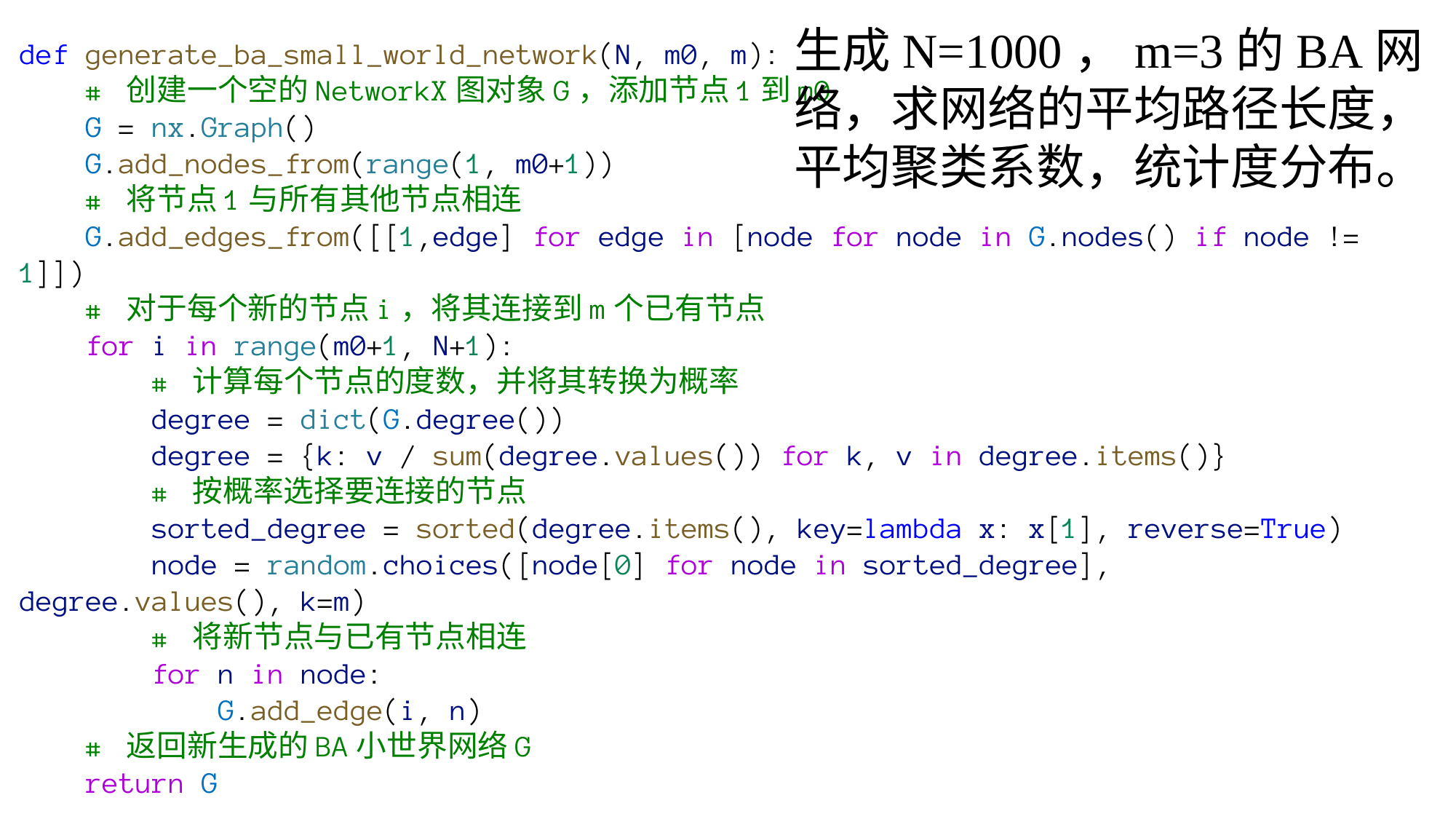

生成N=1000，m=3的BA网络，求网络的平均路径长度，平均聚类系数，统计度分布。
def generate_ba_small_world_network(N, m0, m):
    # 创建一个空的NetworkX图对象G，添加节点1到m0
    G = nx.Graph()
    G.add_nodes_from(range(1, m0+1))
    # 将节点1与所有其他节点相连
    G.add_edges_from([[1,edge] for edge in [node for node in G.nodes() if node != 1]])
    # 对于每个新的节点i，将其连接到m个已有节点
    for i in range(m0+1, N+1):
        # 计算每个节点的度数，并将其转换为概率
        degree = dict(G.degree())
        degree = {k: v / sum(degree.values()) for k, v in degree.items()}
        # 按概率选择要连接的节点
        sorted_degree = sorted(degree.items(), key=lambda x: x[1], reverse=True)
        node = random.choices([node[0] for node in sorted_degree], degree.values(), k=m)
        # 将新节点与已有节点相连
        for n in node:
            G.add_edge(i, n)
    # 返回新生成的BA小世界网络G
    return G